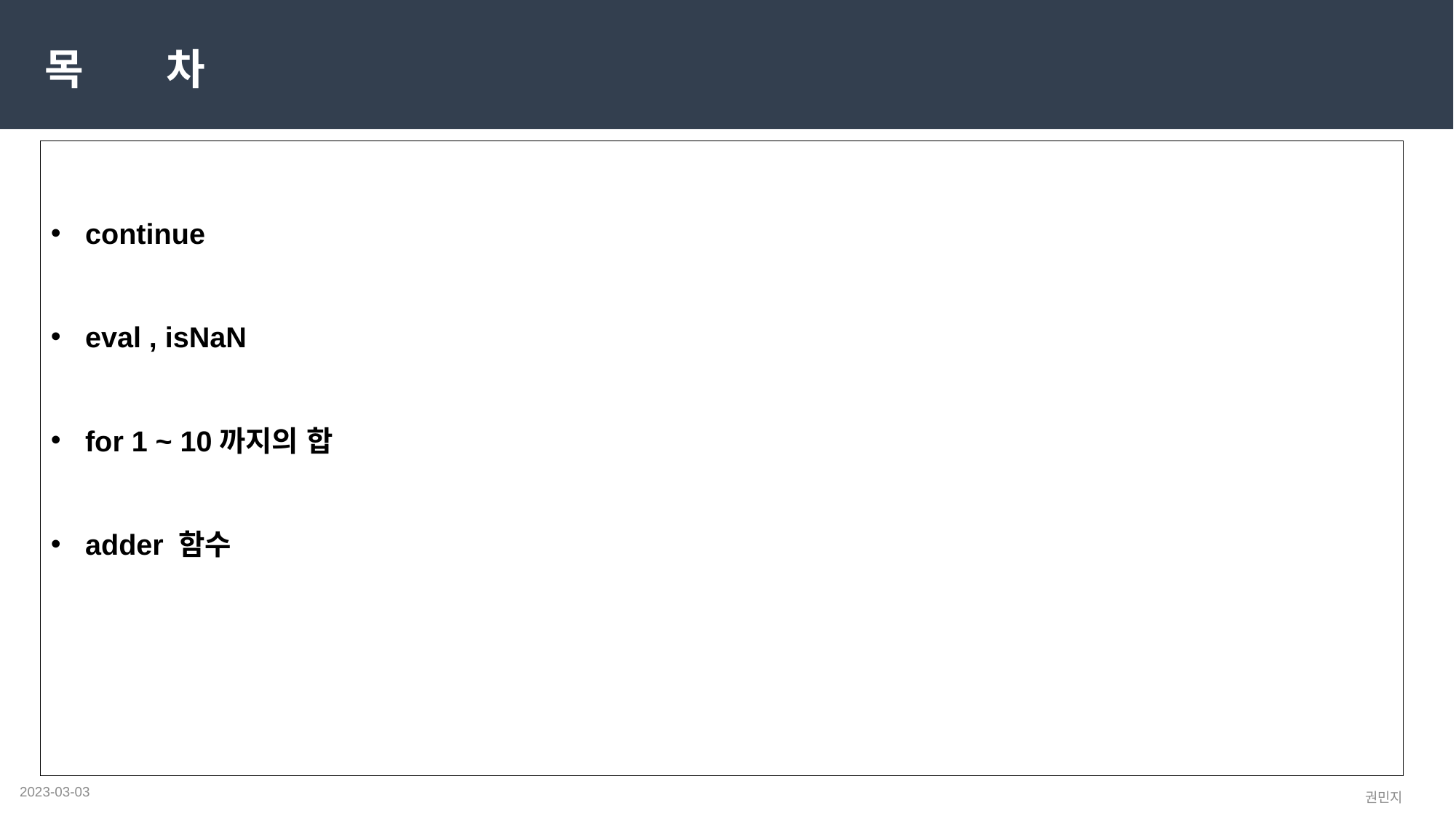

목       차
continue
eval , isNaN
for 1 ~ 10까지의 합
adder 함수

2023-03-03
권민지